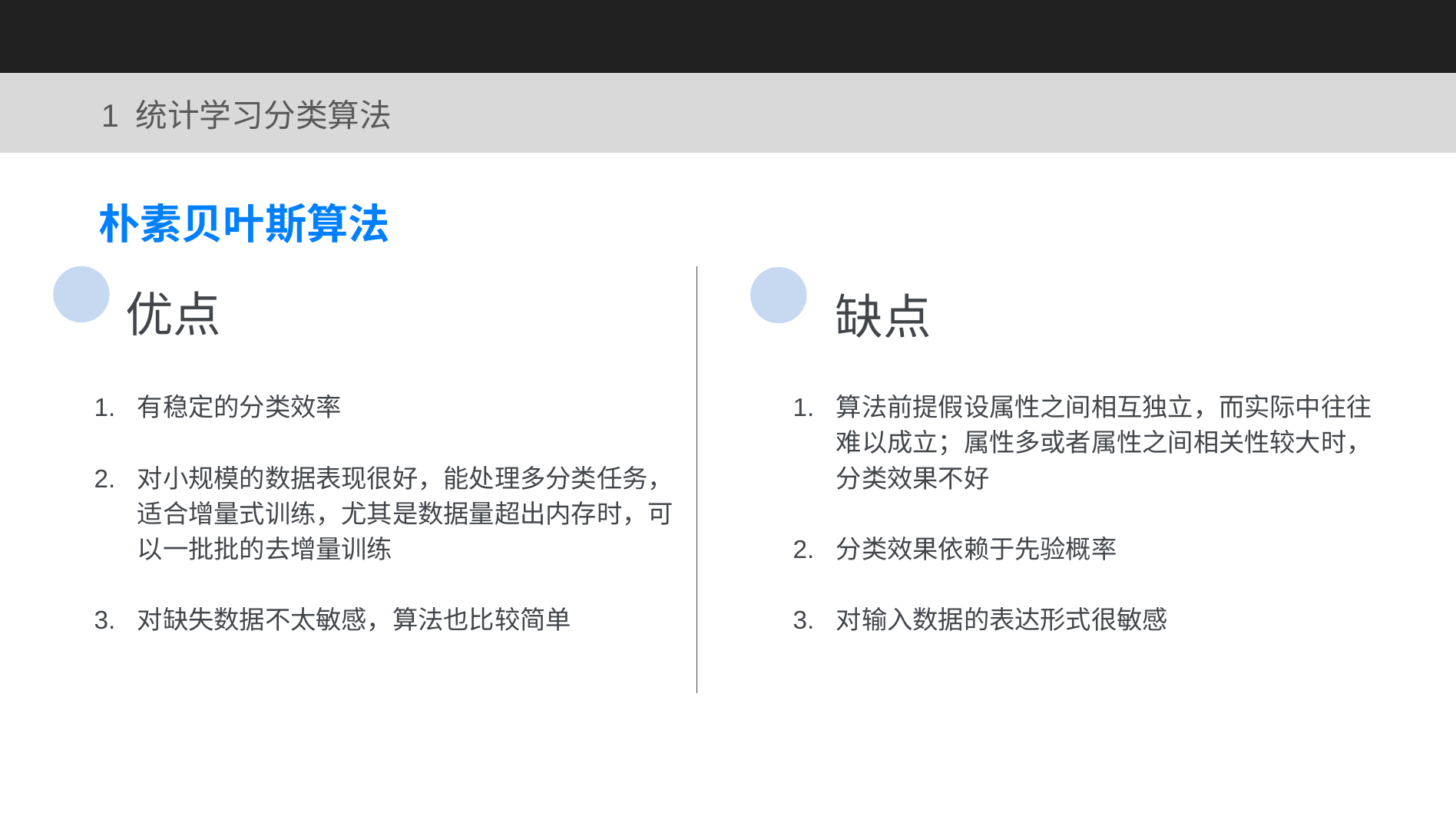

1 统计学习分类算法
朴素贝叶斯算法

优点
缺点
有稳定的分类效率

对小规模的数据表现很好，能处理多分类任务，适合增量式训练，尤其是数据量超出内存时，可以一批批的去增量训练

对缺失数据不太敏感，算法也比较简单
算法前提假设属性之间相互独立，而实际中往往难以成立；属性多或者属性之间相关性较大时，分类效果不好

分类效果依赖于先验概率

对输入数据的表达形式很敏感